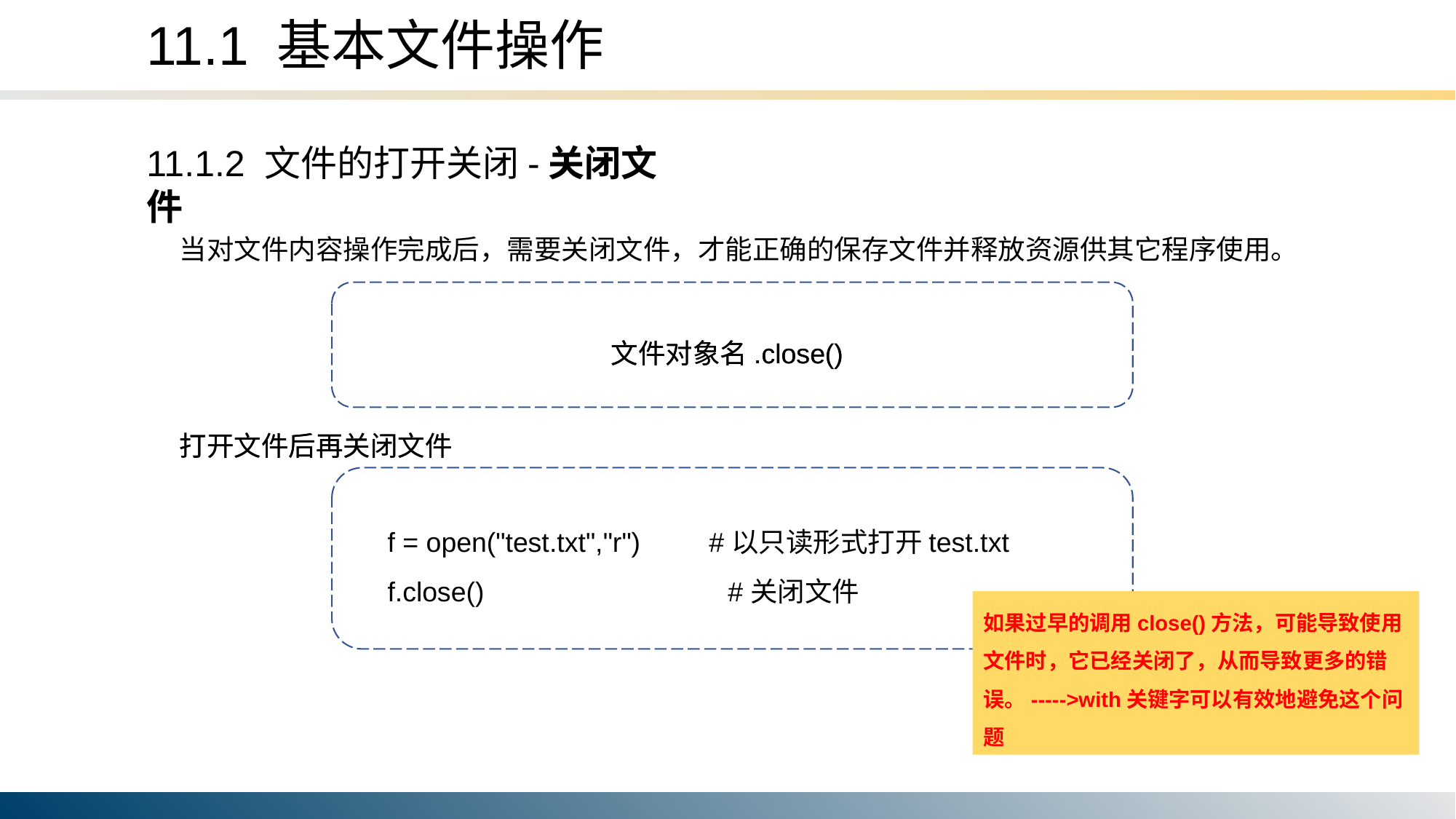

11.1 基本文件操作
11.1.2 文件的打开关闭-关闭文件
当对文件内容操作完成后，需要关闭文件，才能正确的保存文件并释放资源供其它程序使用。

文件对象名.close()
文件对象名.close()
打开文件后再关闭文件
打开文件后再关闭文件

f = open("test.txt","r")         #以只读形式打开test.txt
f.close()                                #关闭文件
如果过早的调用close()方法，可能导致使用文件时，它已经关闭了，从而导致更多的错误。----->with关键字可以有效地避免这个问题